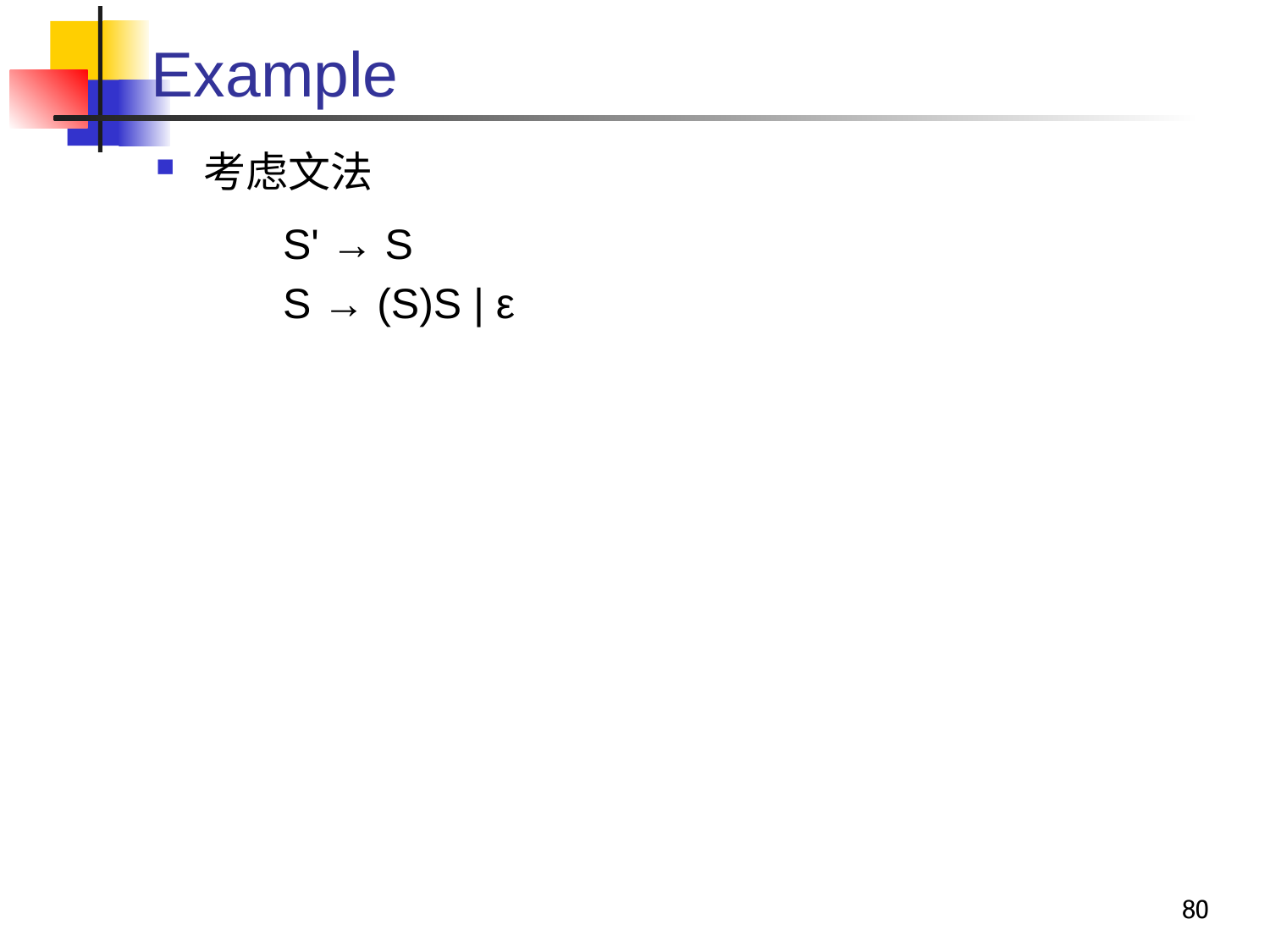

# Example
考虑文法
S' → S
S → (S)S | ε

80